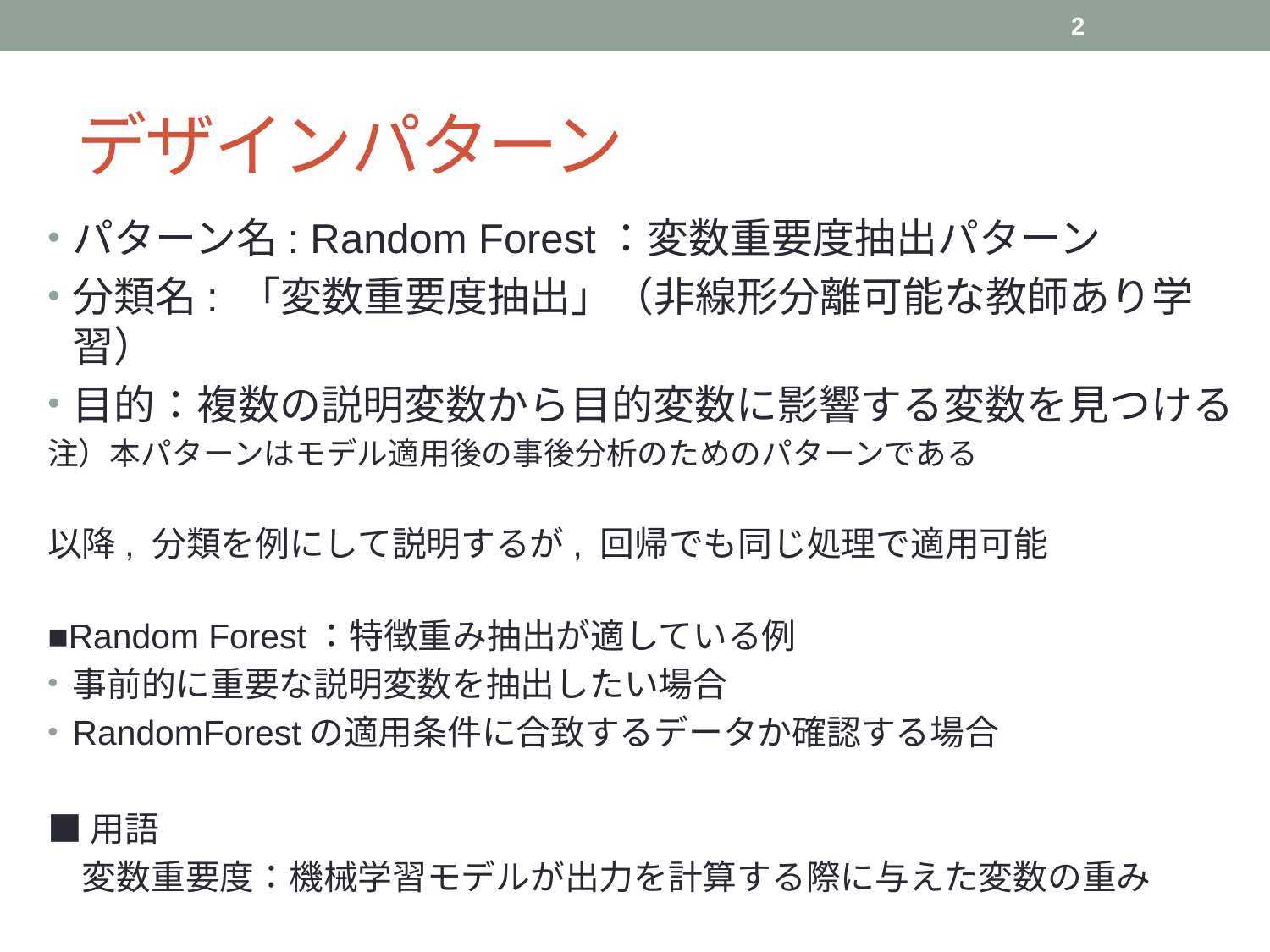

2
# デザインパターン
パターン名: Random Forest：変数重要度抽出パターン
分類名: 「変数重要度抽出」（非線形分離可能な教師あり学習）
目的：複数の説明変数から目的変数に影響する変数を見つける
注）本パターンはモデル適用後の事後分析のためのパターンである

以降, 分類を例にして説明するが, 回帰でも同じ処理で適用可能

■Random Forest：特徴重み抽出が適している例
事前的に重要な説明変数を抽出したい場合
RandomForestの適用条件に合致するデータか確認する場合

■用語
　変数重要度：機械学習モデルが出力を計算する際に与えた変数の重み